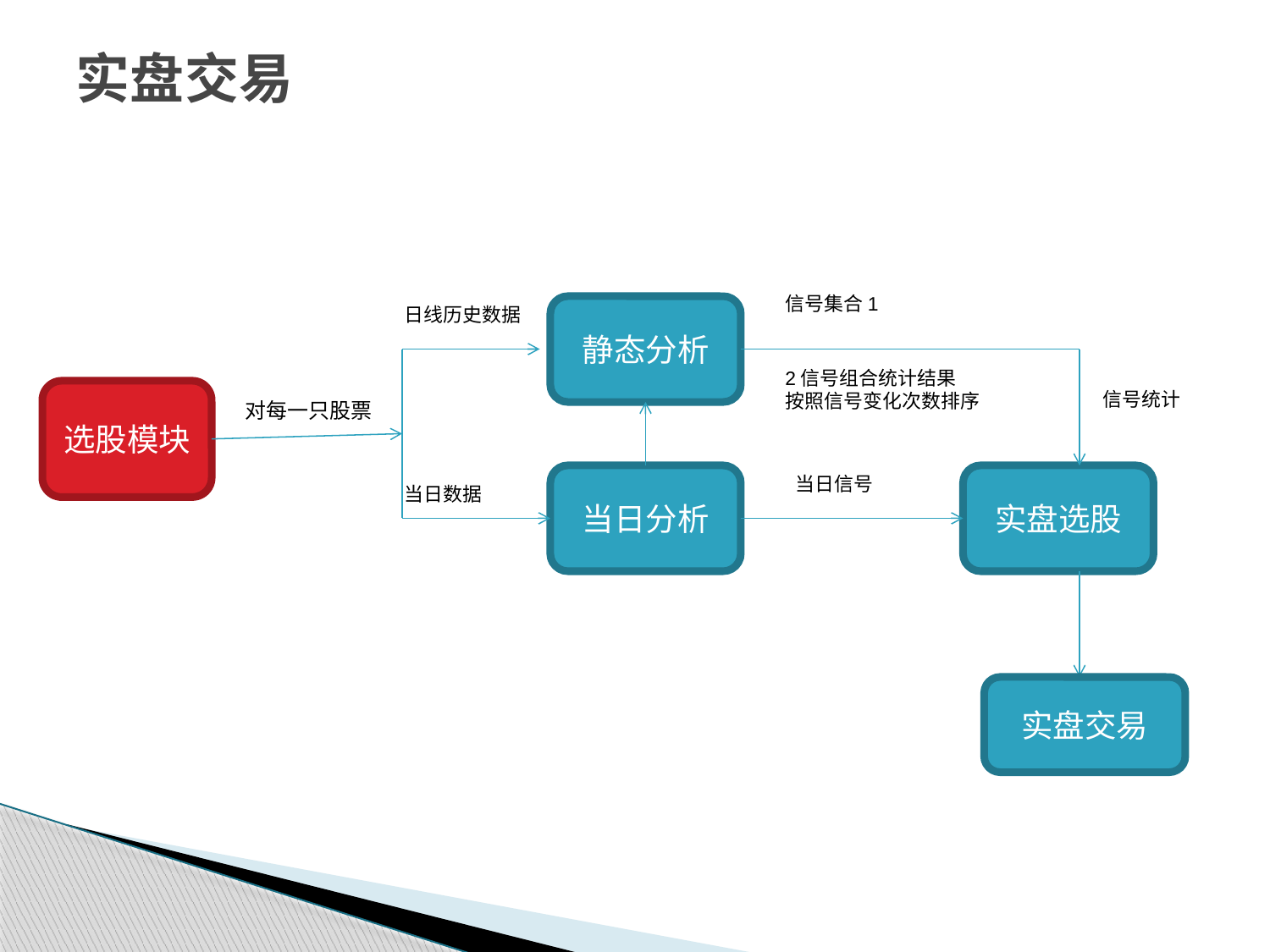

实盘交易
信号集合1
日线历史数据
静态分析
2信号组合统计结果
按照信号变化次数排序
选股模块
信号统计
对每一只股票
当日分析
当日信号
实盘选股
当日数据
实盘交易